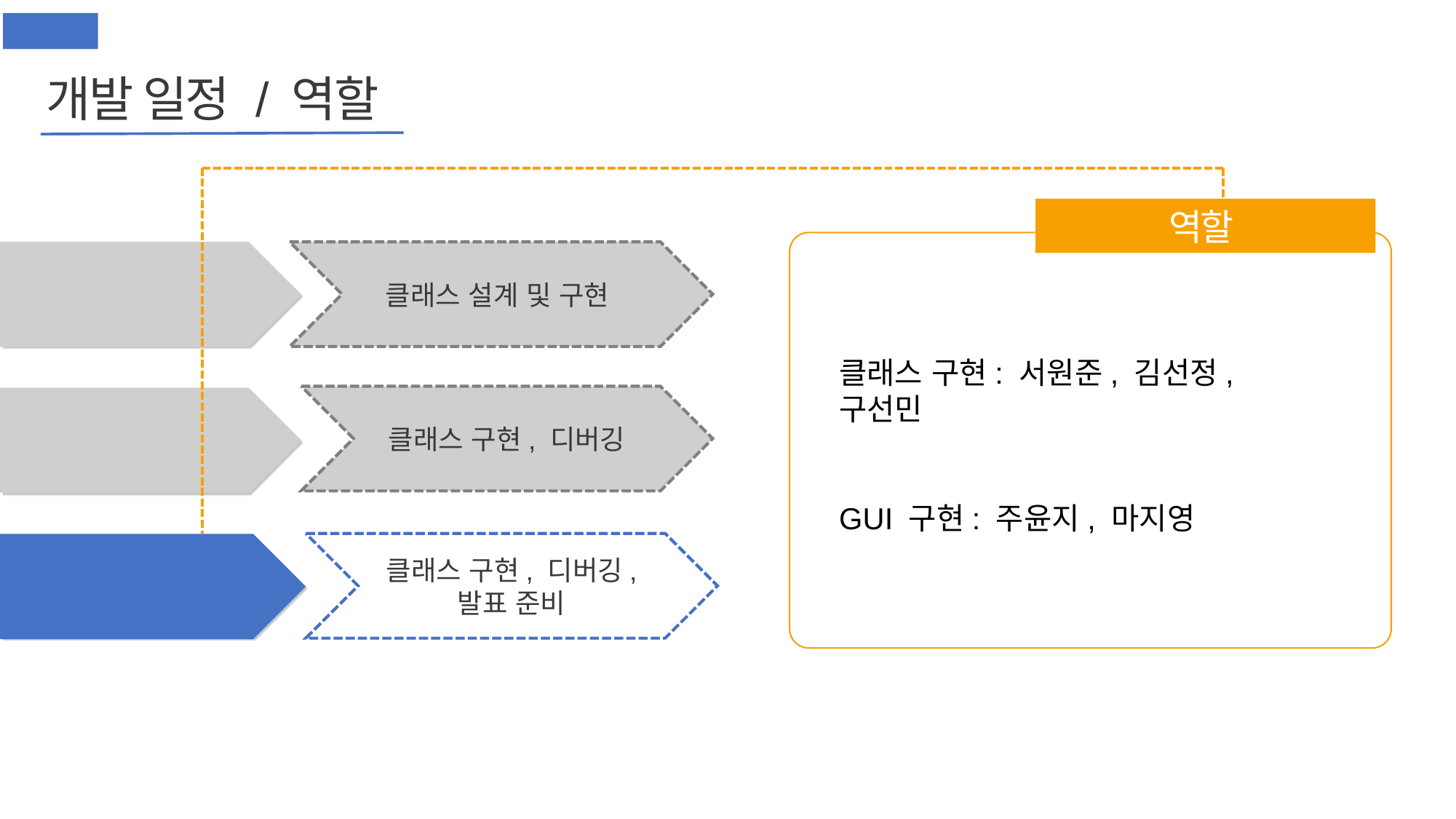

* 쁠쁠 *
개발 일정 / 역할
역할

2주차
클래스 설계 및 구현

클래스 구현: 서원준, 김선정, 구선민

GUI 구현: 주윤지, 마지영
클래스 구현, 디버깅
3주차
클래스 구현, 디버깅, 발표 준비
4주차